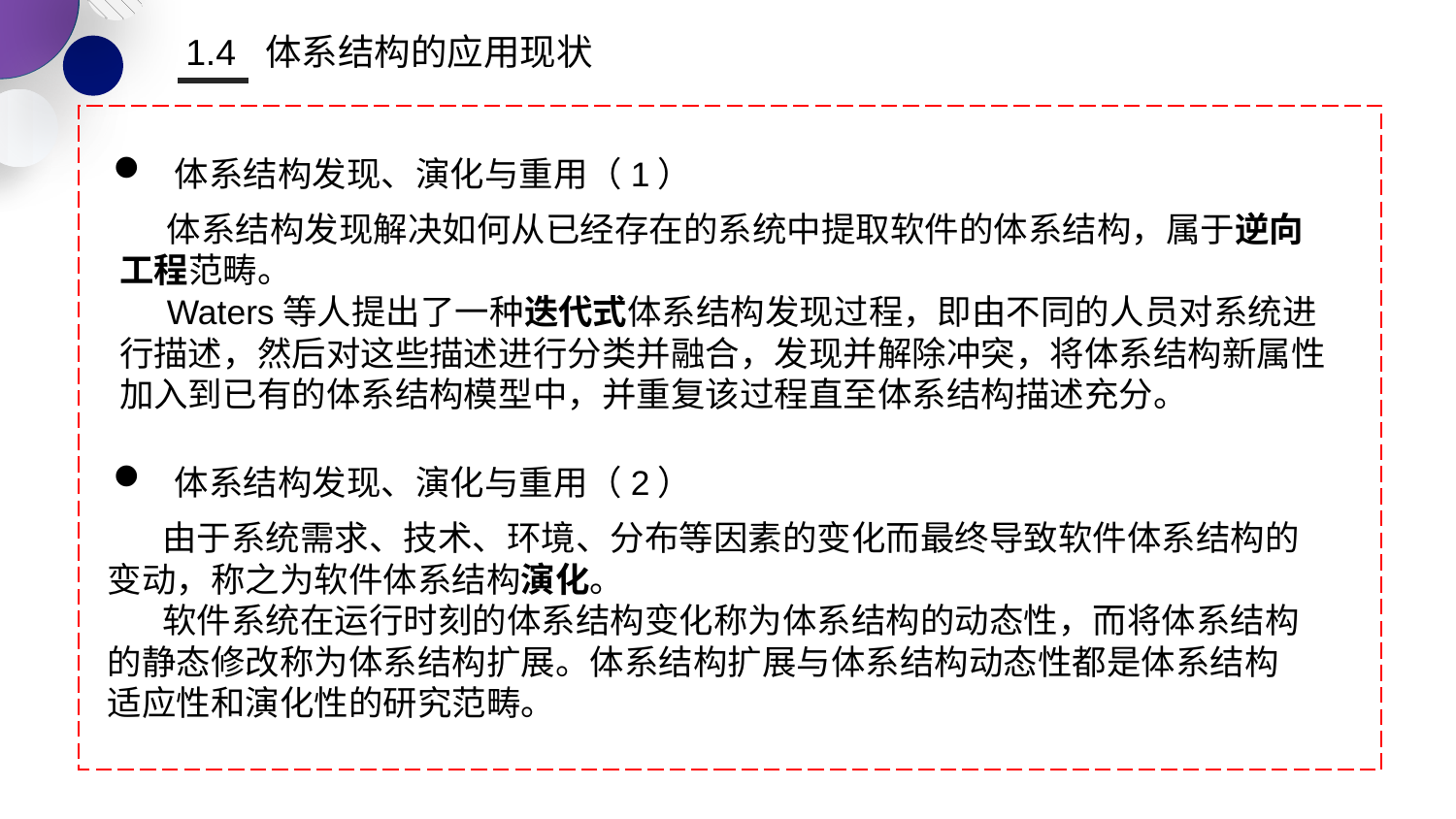

1.4  体系结构的应用现状

  体系结构发现、演化与重用（1）
     体系结构发现解决如何从已经存在的系统中提取软件的体系结构，属于逆向工程范畴。
     Waters等人提出了一种迭代式体系结构发现过程，即由不同的人员对系统进行描述，然后对这些描述进行分类并融合，发现并解除冲突，将体系结构新属性加入到已有的体系结构模型中，并重复该过程直至体系结构描述充分。
  体系结构发现、演化与重用（2）
      由于系统需求、技术、环境、分布等因素的变化而最终导致软件体系结构的变动，称之为软件体系结构演化。
      软件系统在运行时刻的体系结构变化称为体系结构的动态性，而将体系结构的静态修改称为体系结构扩展。体系结构扩展与体系结构动态性都是体系结构适应性和演化性的研究范畴。